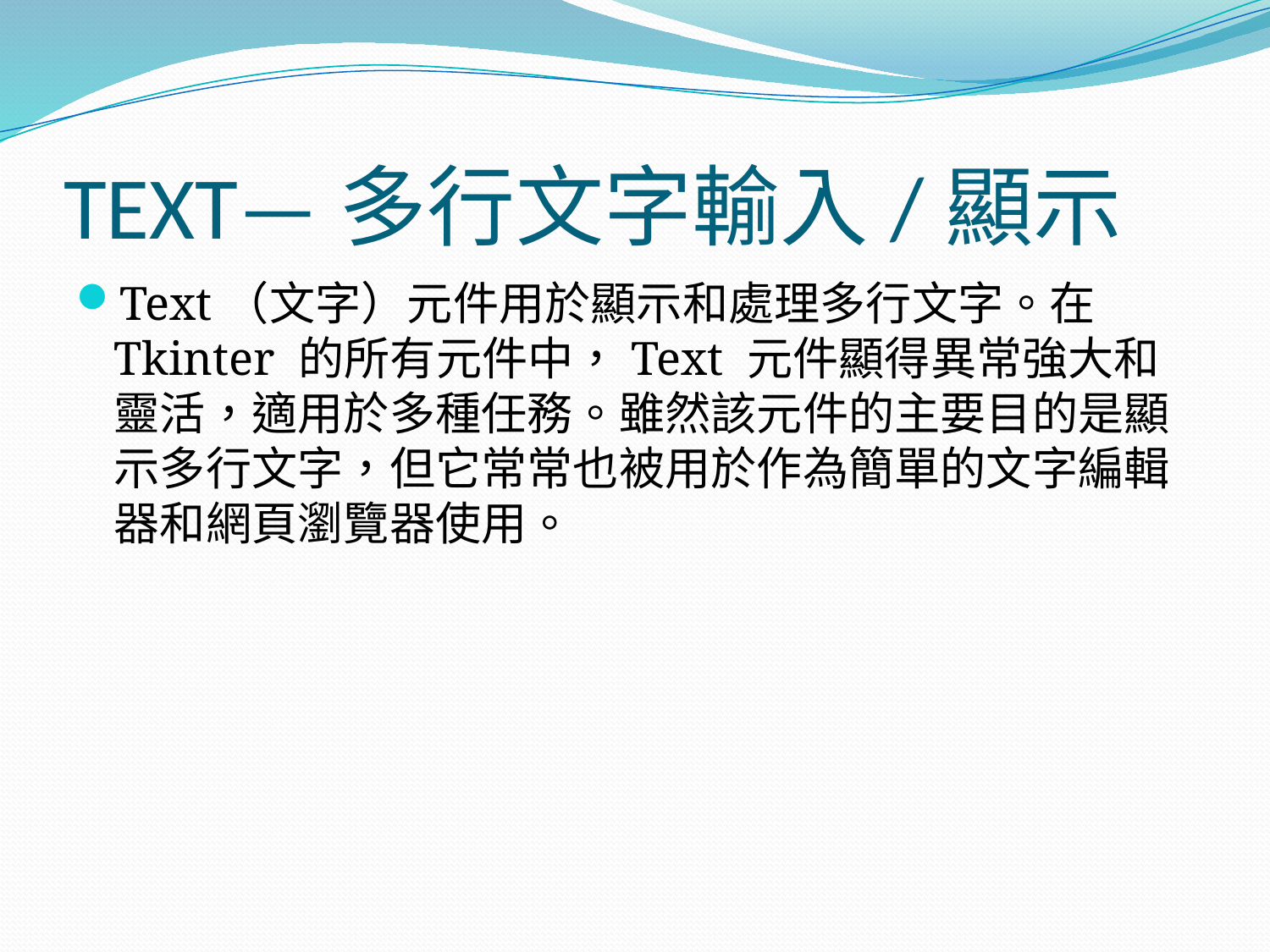

# TEXT—多行文字輸入/顯示
Text（文字）元件用於顯示和處理多行文字。在 Tkinter 的所有元件中，Text 元件顯得異常強大和靈活，適用於多種任務。雖然該元件的主要目的是顯示多行文字，但它常常也被用於作為簡單的文字編輯器和網頁瀏覽器使用。